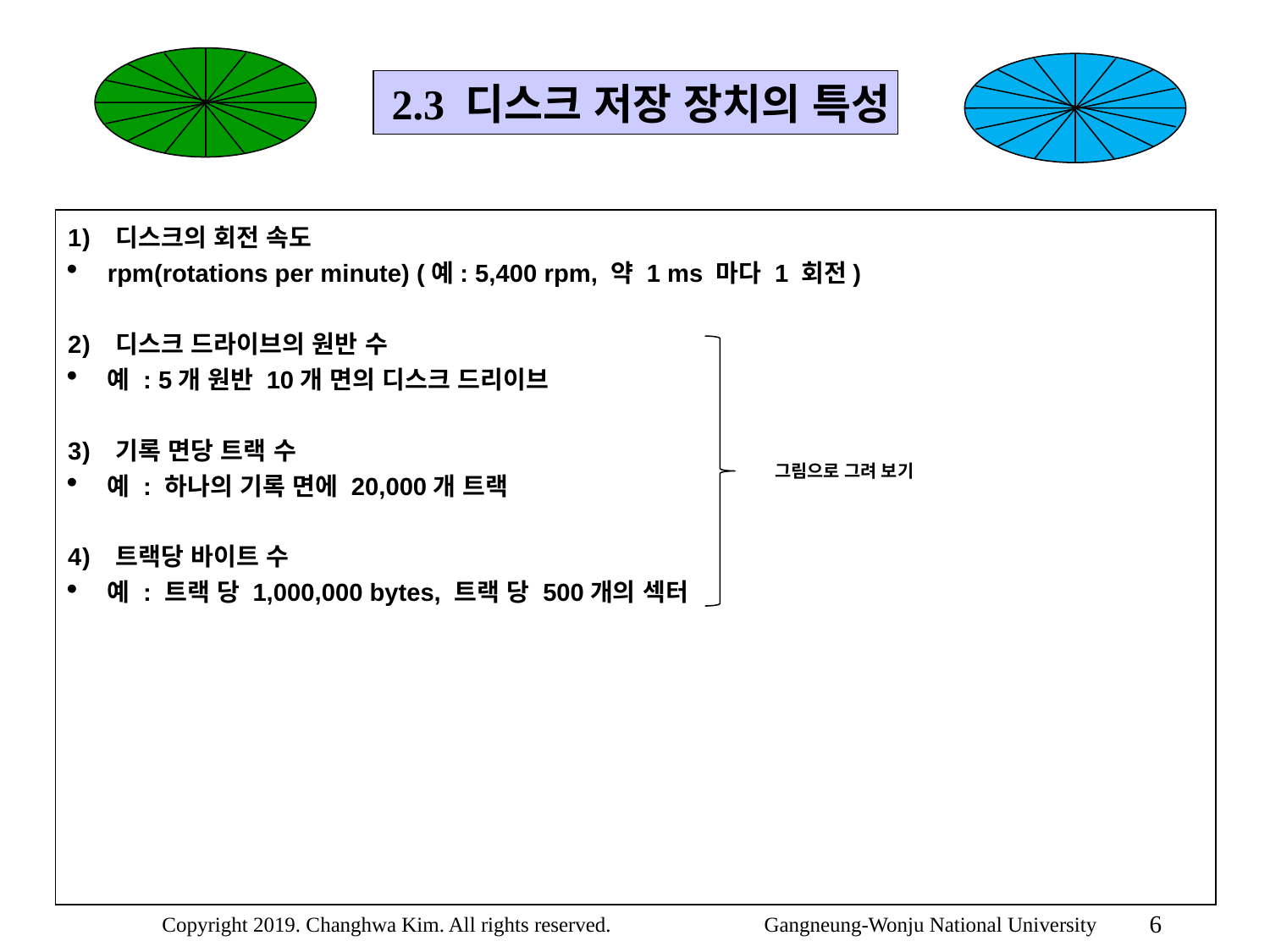

2.3 디스크 저장 장치의 특성
디스크의 회전 속도
rpm(rotations per minute) (예: 5,400 rpm, 약 1 ms 마다 1 회전)

디스크 드라이브의 원반 수
예 : 5개 원반 10개 면의 디스크 드리이브

기록 면당 트랙 수
예 : 하나의 기록 면에 20,000개 트랙

트랙당 바이트 수
예 : 트랙 당 1,000,000 bytes, 트랙 당 500개의 섹터

그림으로 그려 보기
6
Copyright 2019. Changhwa Kim. All rights reserved.                             Gangneung-Wonju National University